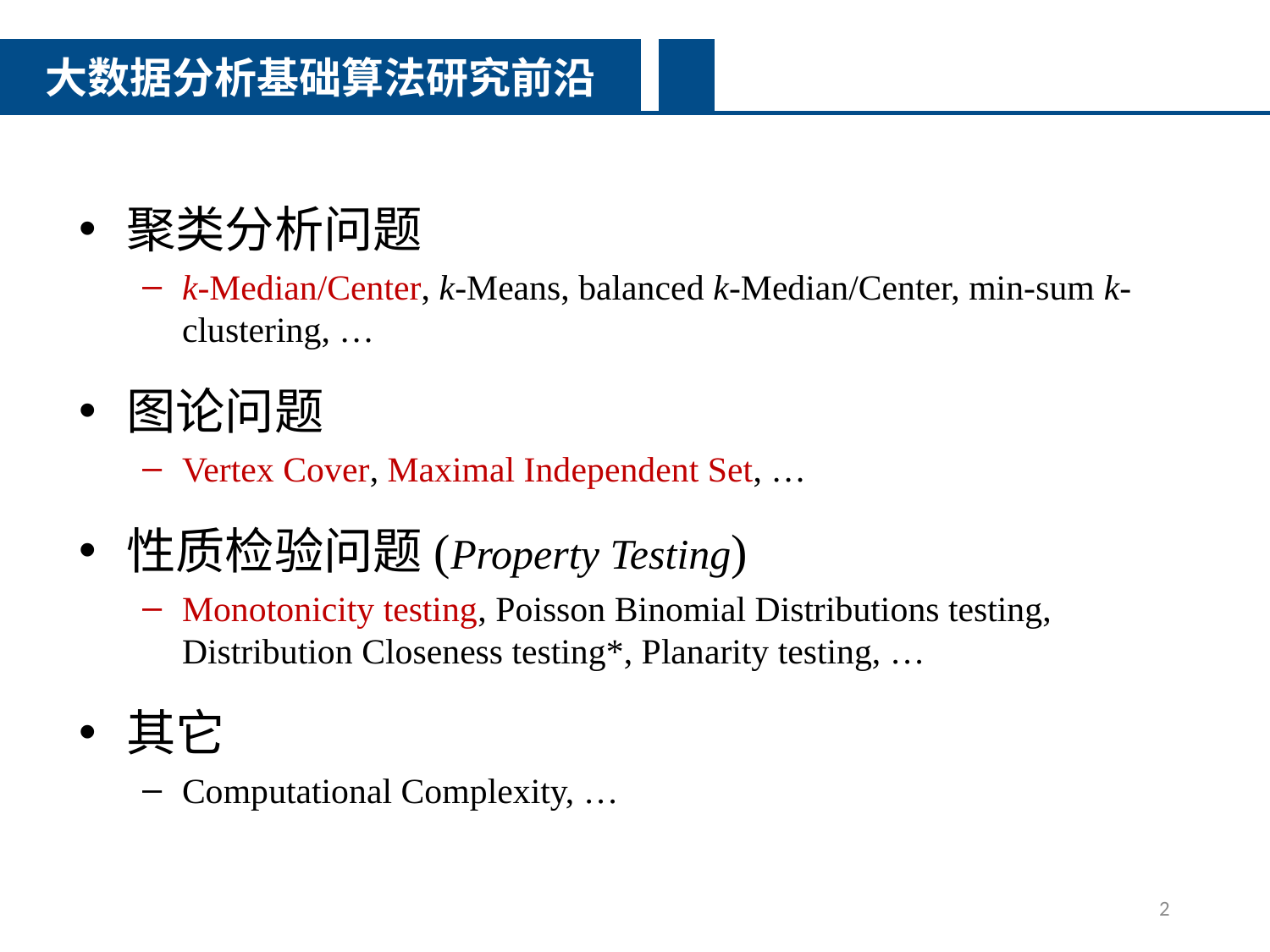

大数据分析基础算法研究前沿

聚类分析问题
k-Median/Center, k-Means, balanced k-Median/Center, min-sum k-clustering, …
图论问题
Vertex Cover, Maximal Independent Set, …
性质检验问题(Property Testing)
Monotonicity testing, Poisson Binomial Distributions testing, Distribution Closeness testing*, Planarity testing, …
其它
Computational Complexity, …
2